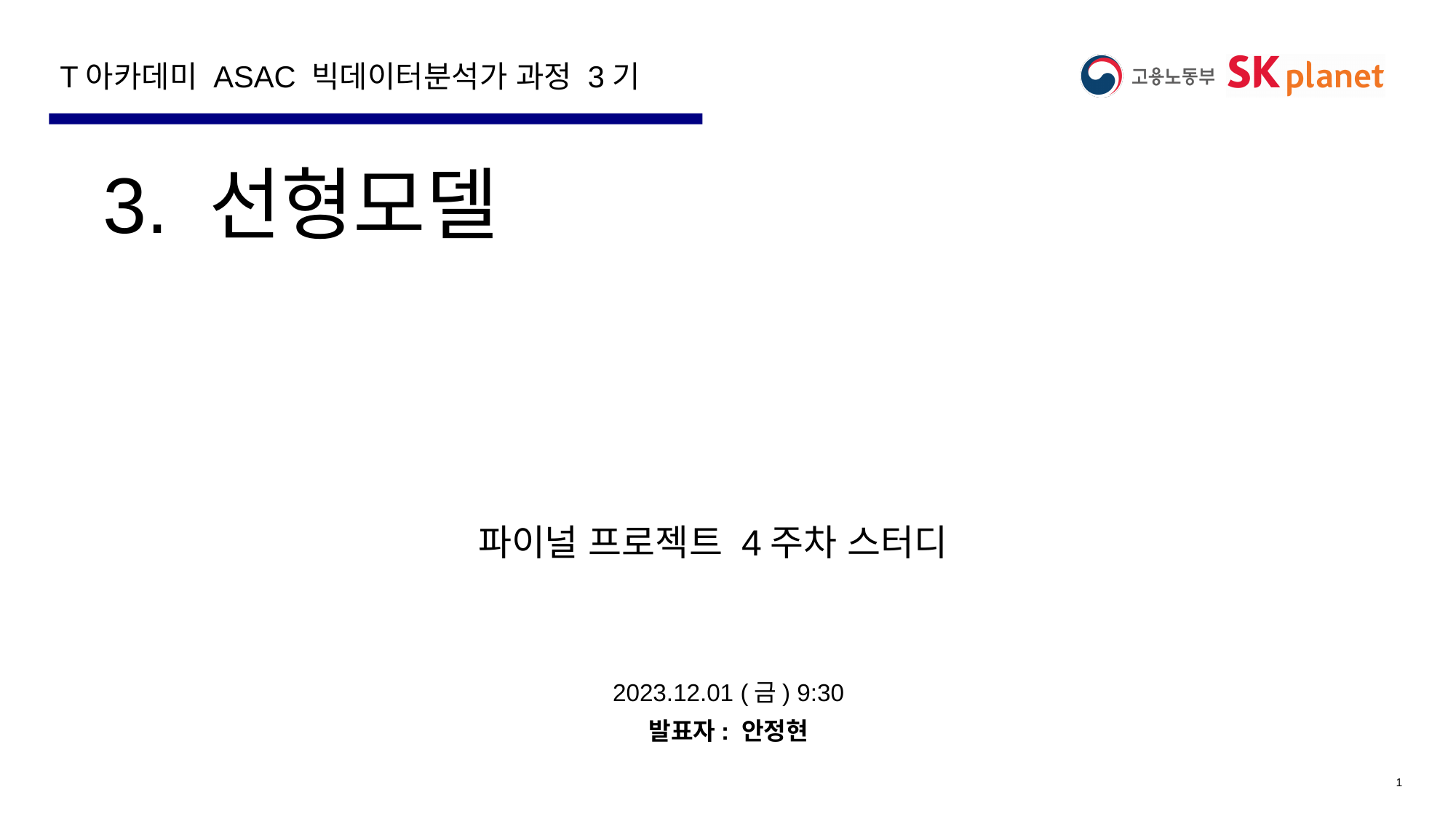

# 3. 선형모델
파이널 프로젝트 4주차 스터디
2023.12.01 (금) 9:30
발표자: 안정현